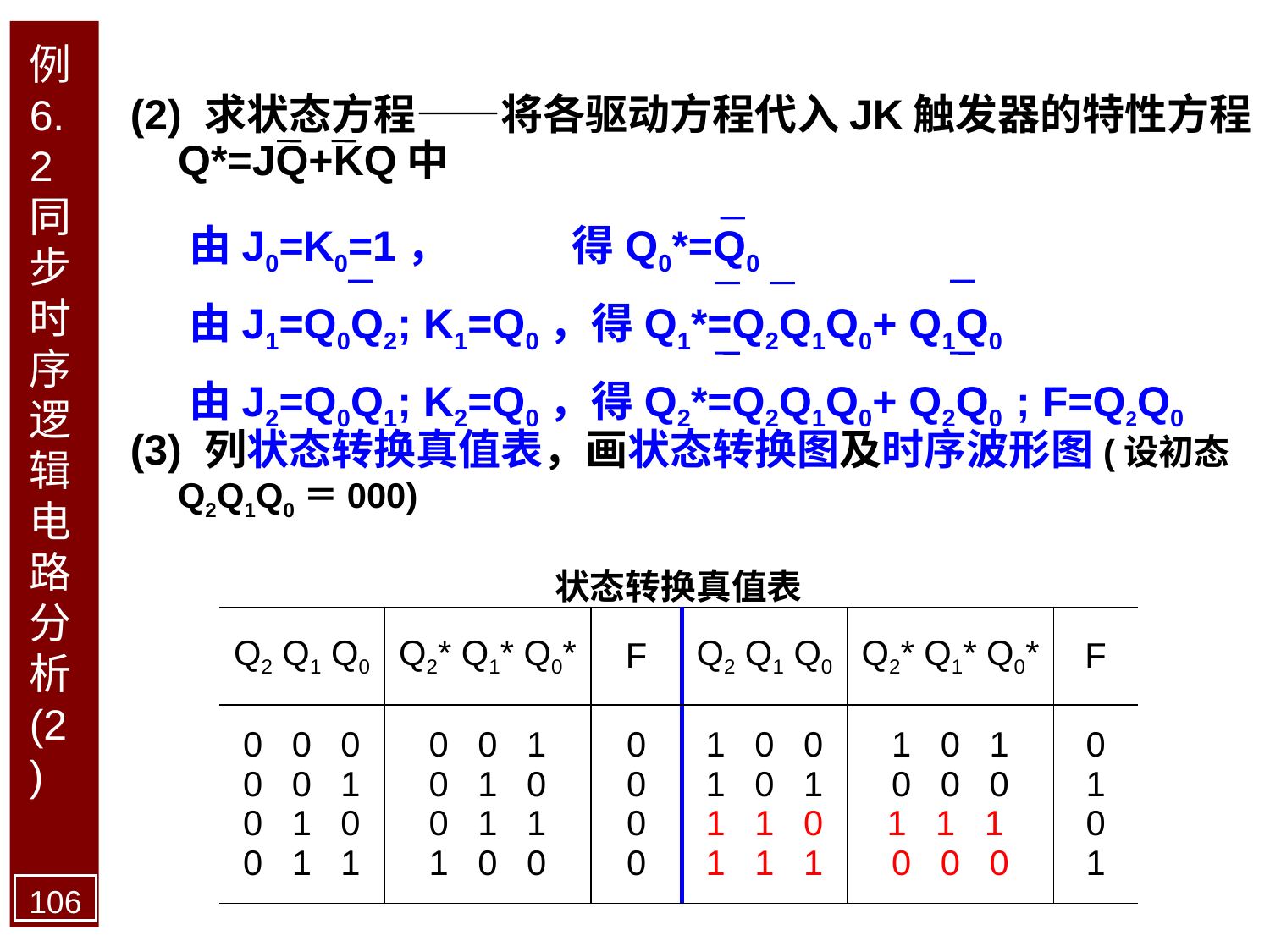

例6.2 同步时序逻辑电路分析(2)
(2) 求状态方程——将各驱动方程代入JK触发器的特性方程Q*=JQ+KQ中

由J0=K0=1，             得Q0*=Q0
由J1=Q0Q2; K1=Q0，得Q1*=Q2Q1Q0+ Q1Q0
由J2=Q0Q1; K2=Q0，得Q2*=Q2Q1Q0+ Q2Q0  ; F=Q2Q0

(3) 列状态转换真值表，画状态转换图及时序波形图(设初态Q2Q1Q0＝000)
| 状态转换真值表 |  |  |  |  |  |
| --- | --- | --- | --- | --- | --- |
| Q2 Q1 Q0 | Q2\* Q1\* Q0\* | F | Q2 Q1 Q0 | Q2\* Q1\* Q0\* | F |
| 0 0 0 0 0 1 0 1 0 0 1 1 | 0 0 1 0 1 0 0 1 1 1 0 0 | 0 0 0 0 | 1 0 0 1 0 1 1 1 0 1 1 1 | 1 0 1 0 0 0 1 1 1 0 0 0 | 0 1 0 1 |
106